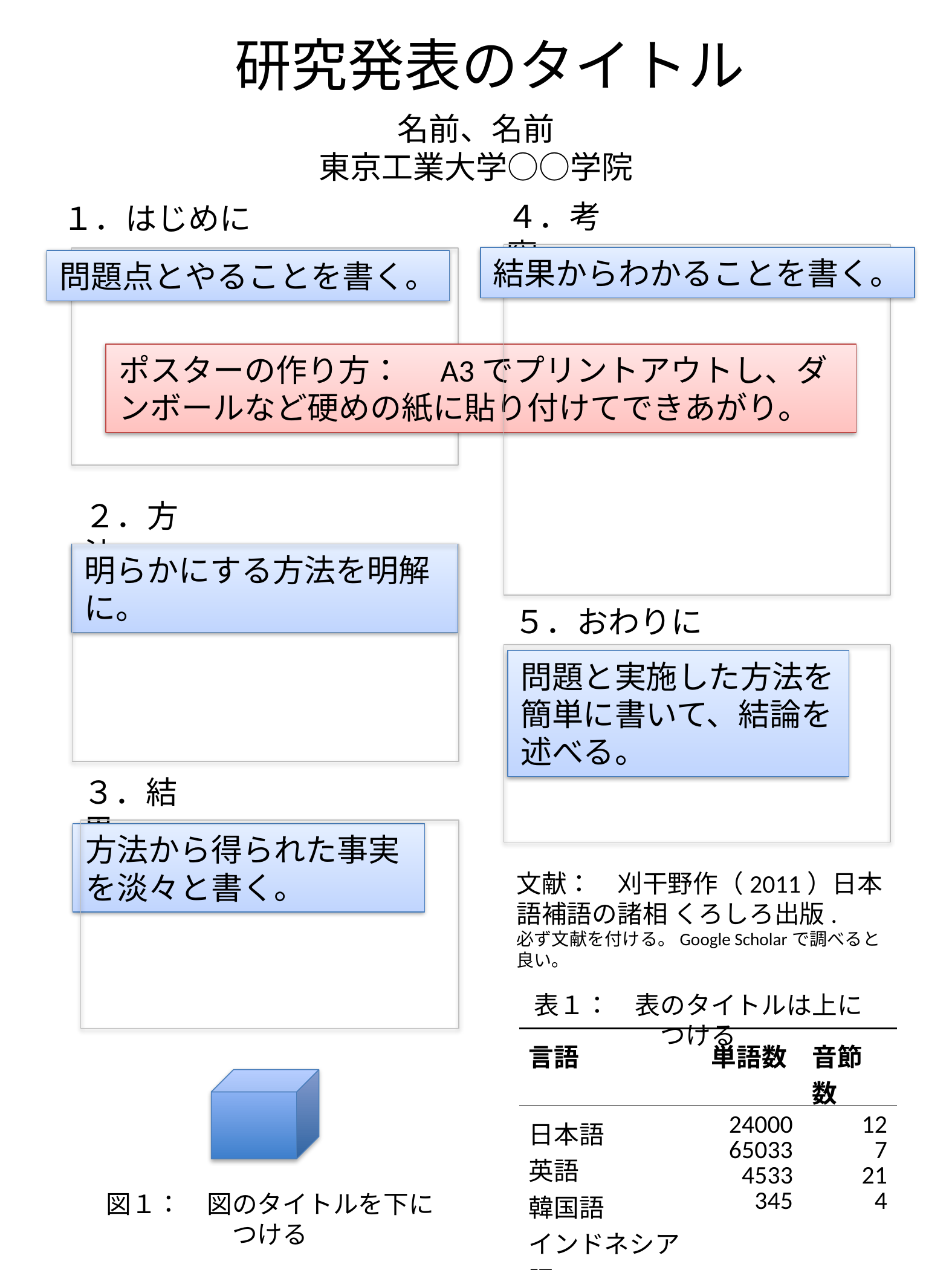

# 研究発表のタイトル
名前、名前
東京工業大学○○学院
４．考察
１．はじめに

結果からわかることを書く。

問題点とやることを書く。
ポスターの作り方：　A3でプリントアウトし、ダンボールなど硬めの紙に貼り付けてできあがり。
２．方法
明らかにする方法を明解に。

５．おわりに

問題と実施した方法を簡単に書いて、結論を述べる。
３．結果

方法から得られた事実を淡々と書く。
文献：　刈干野作（2011）日本語補語の諸相 くろしろ出版.
必ず文献を付ける。Google Scholarで調べると良い。
表１：　表のタイトルは上につける
| 言語 | 単語数 | 音節数 |
| --- | --- | --- |
| 日本語 英語 韓国語 インドネシア語 | 24000 65033 4533 345 | 12 7 21 4 |

図１：　図のタイトルを下につける